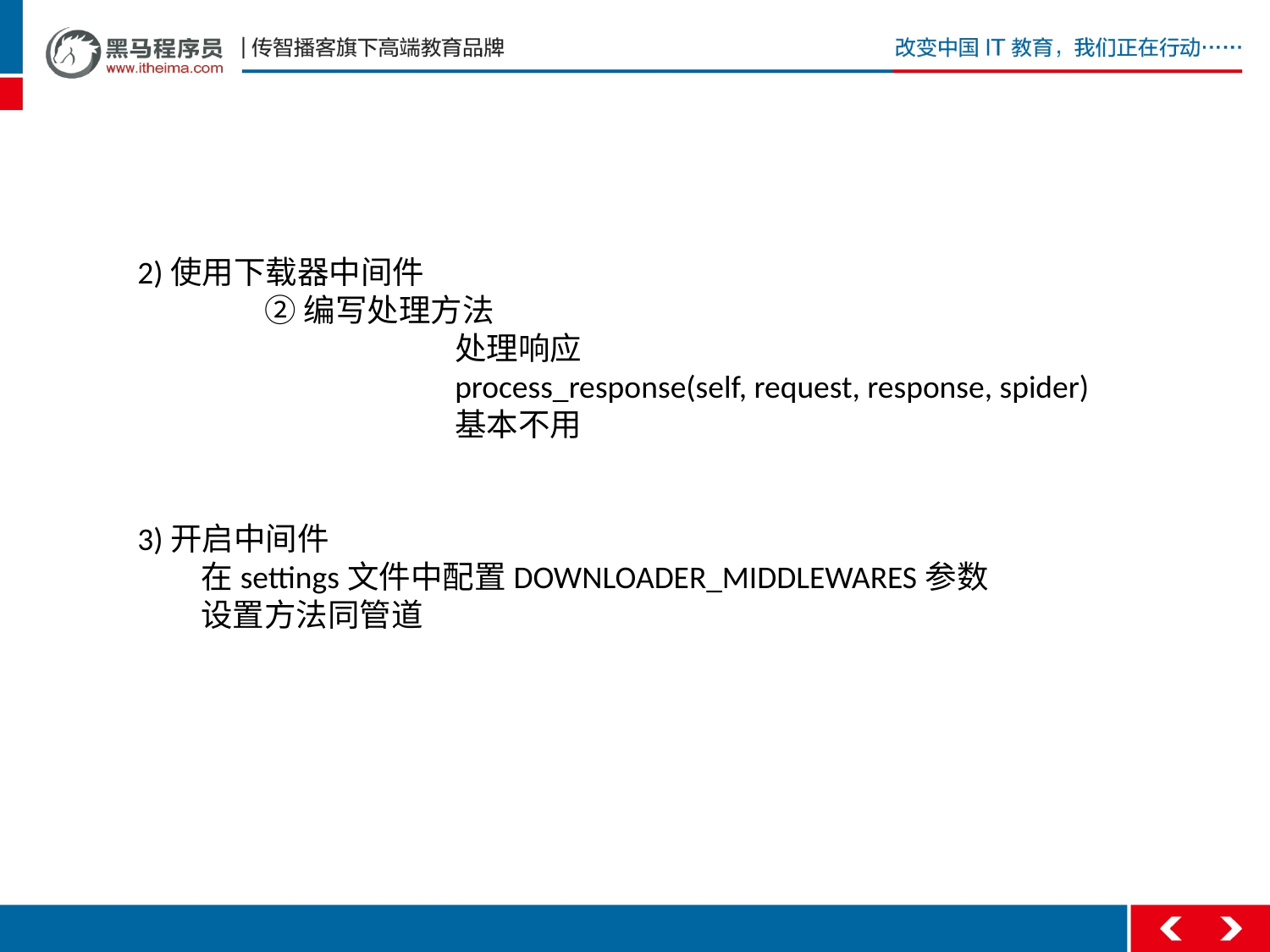

2)使用下载器中间件
	②编写处理方法
		处理响应
		process_response(self, request, response, spider)
		基本不用

3)开启中间件
在settings文件中配置DOWNLOADER_MIDDLEWARES参数
设置方法同管道